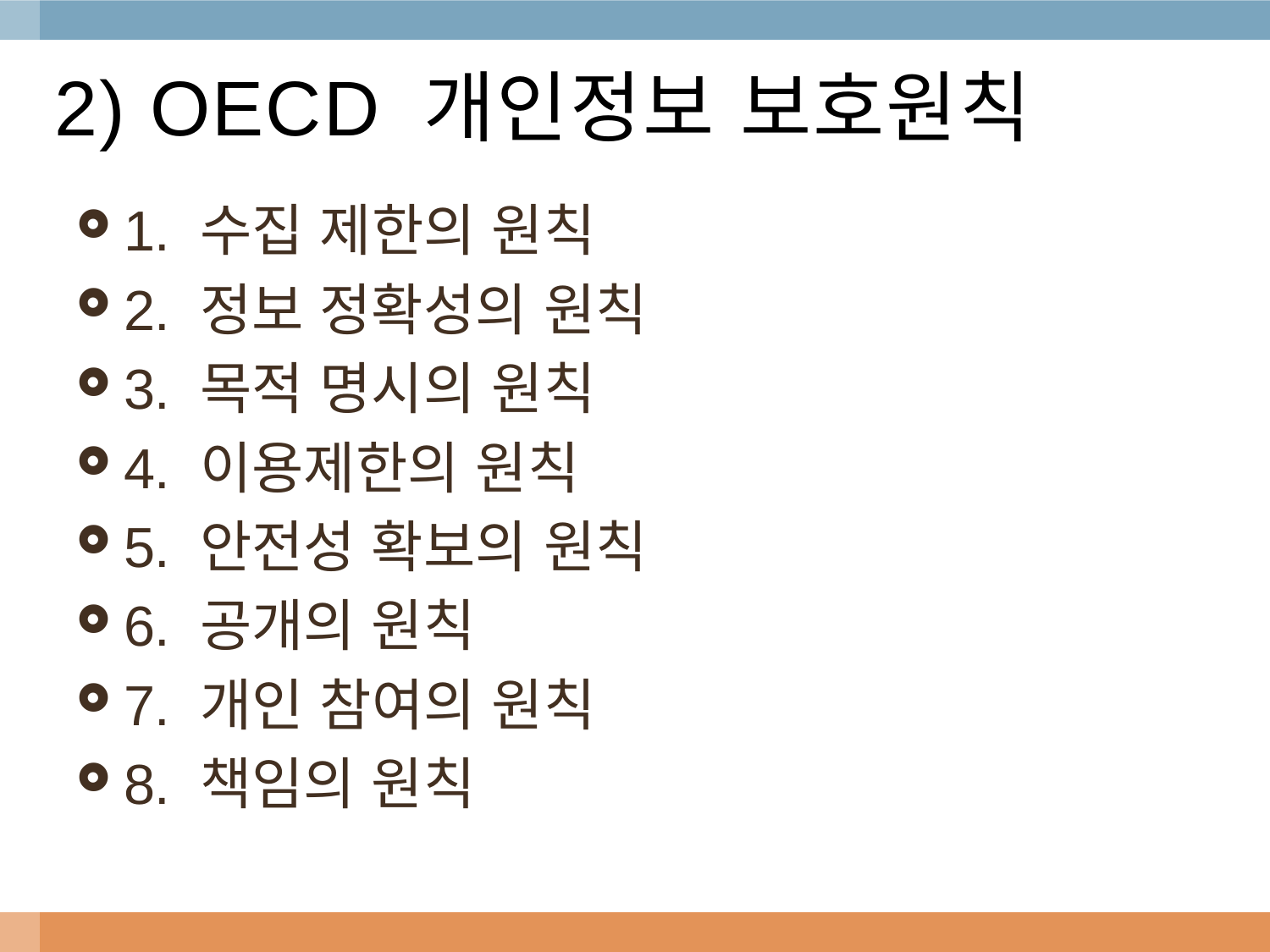

# 2) OECD 개인정보 보호원칙
1. 수집 제한의 원칙
2. 정보 정확성의 원칙
3. 목적 명시의 원칙
4. 이용제한의 원칙
5. 안전성 확보의 원칙
6. 공개의 원칙
7. 개인 참여의 원칙
8. 책임의 원칙